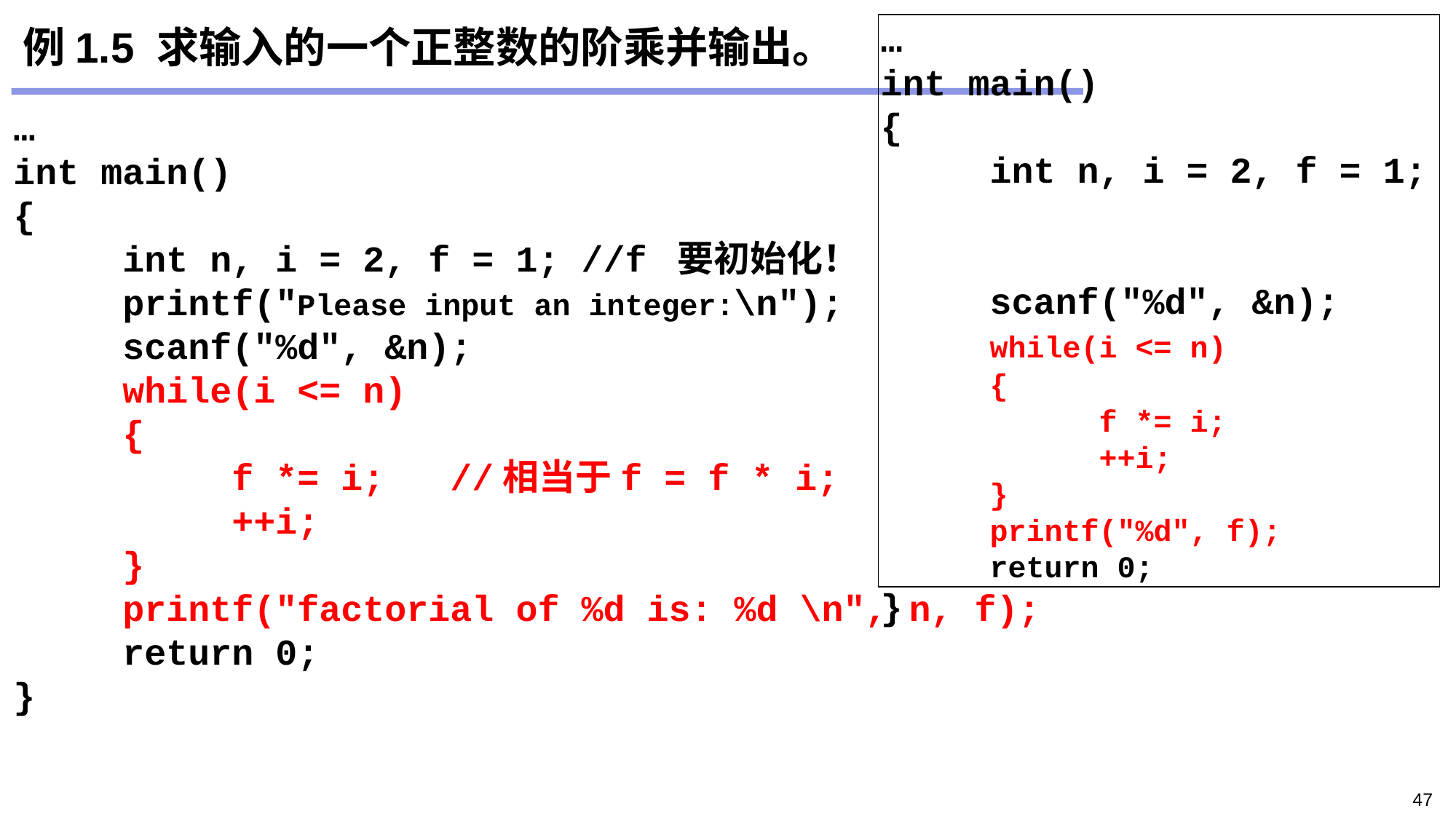

例1.5 求输入的一个正整数的阶乘并输出。
…
int main()
{
	int n, i = 2, f = 1; //f 要初始化！
	printf("Please input an integer:\n");
	scanf("%d", &n);
	while(i <= n)
	{
		f *= i;	//相当于f = f * i;
		++i;
	}
	printf("factorial of %d is: %d \n", n, f);
	return 0;
}

…
int main()
{
	int n, i = 2, f = 1;

	scanf("%d", &n);
	while(i <= n)
	{
		f *= i;
		++i;
	}
	printf("%d", f);
	return 0;
}
47